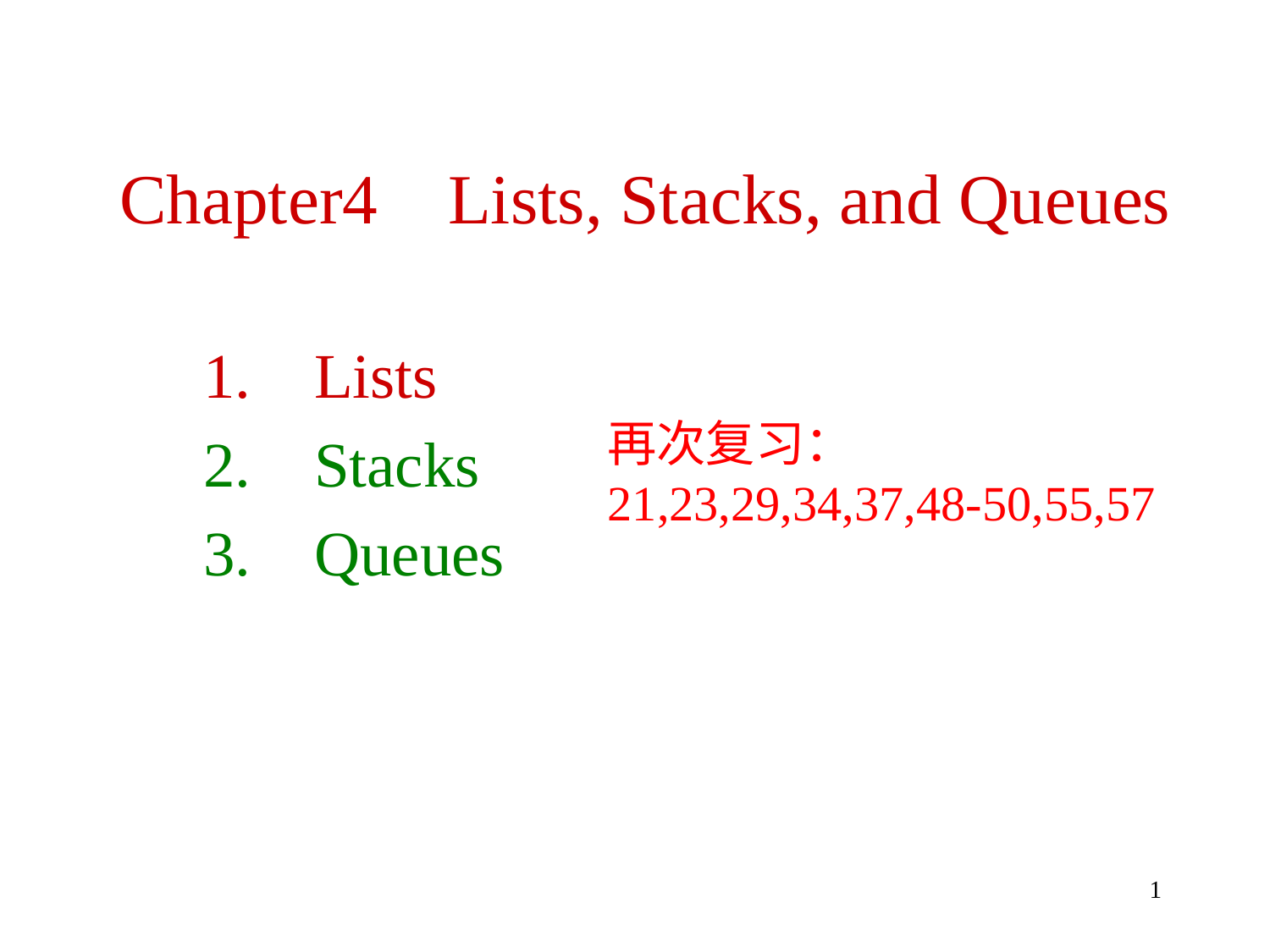

# Chapter4    Lists, Stacks, and Queues
1.    Lists
2.    Stacks
3.    Queues
再次复习：21,23,29,34,37,48-50,55,57
1